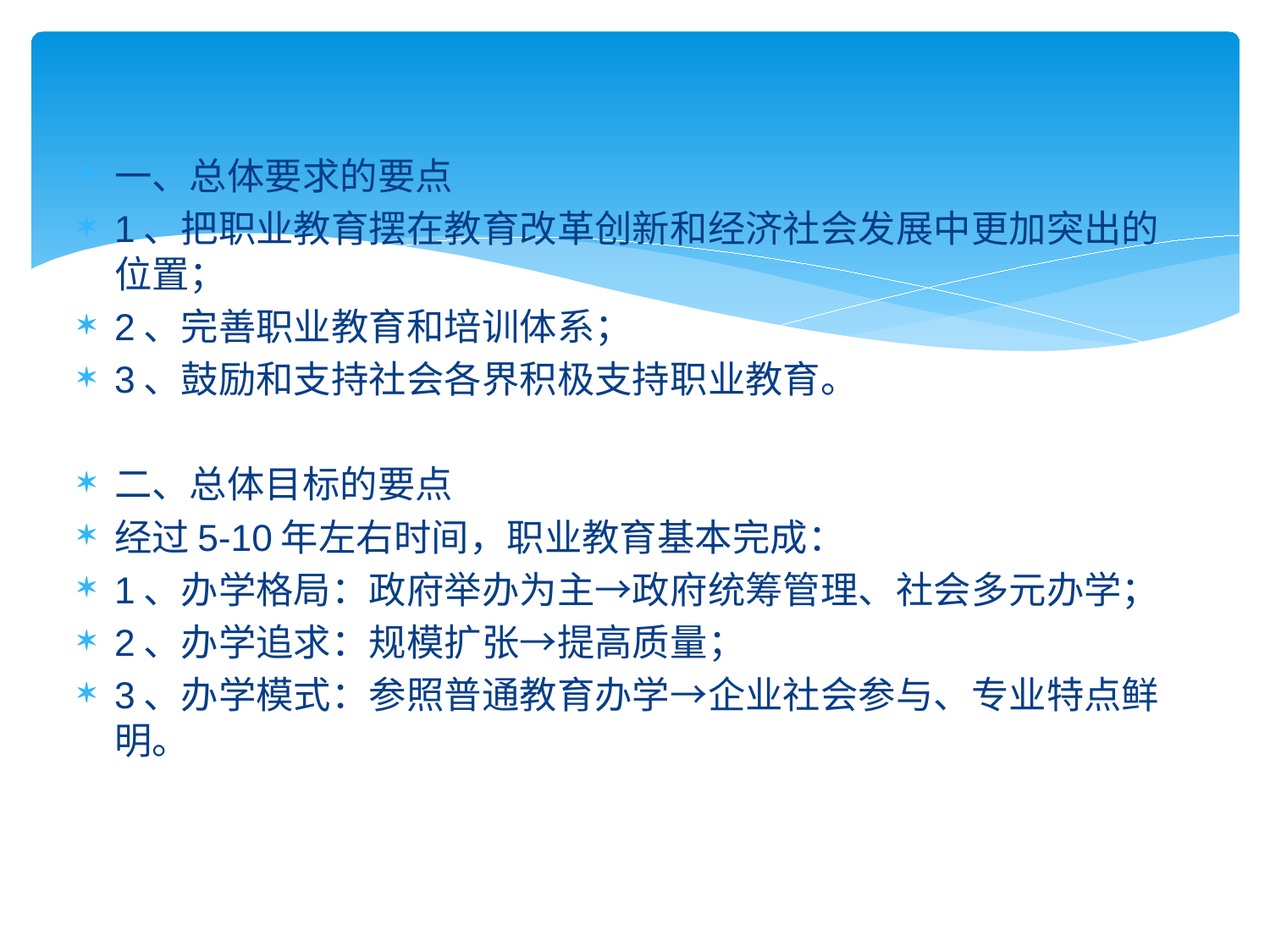

一、总体要求的要点
1、把职业教育摆在教育改革创新和经济社会发展中更加突出的位置；
2、完善职业教育和培训体系；
3、鼓励和支持社会各界积极支持职业教育。

二、总体目标的要点
经过5-10年左右时间，职业教育基本完成：
1、办学格局：政府举办为主→政府统筹管理、社会多元办学；
2、办学追求：规模扩张→提高质量；
3、办学模式：参照普通教育办学→企业社会参与、专业特点鲜明。